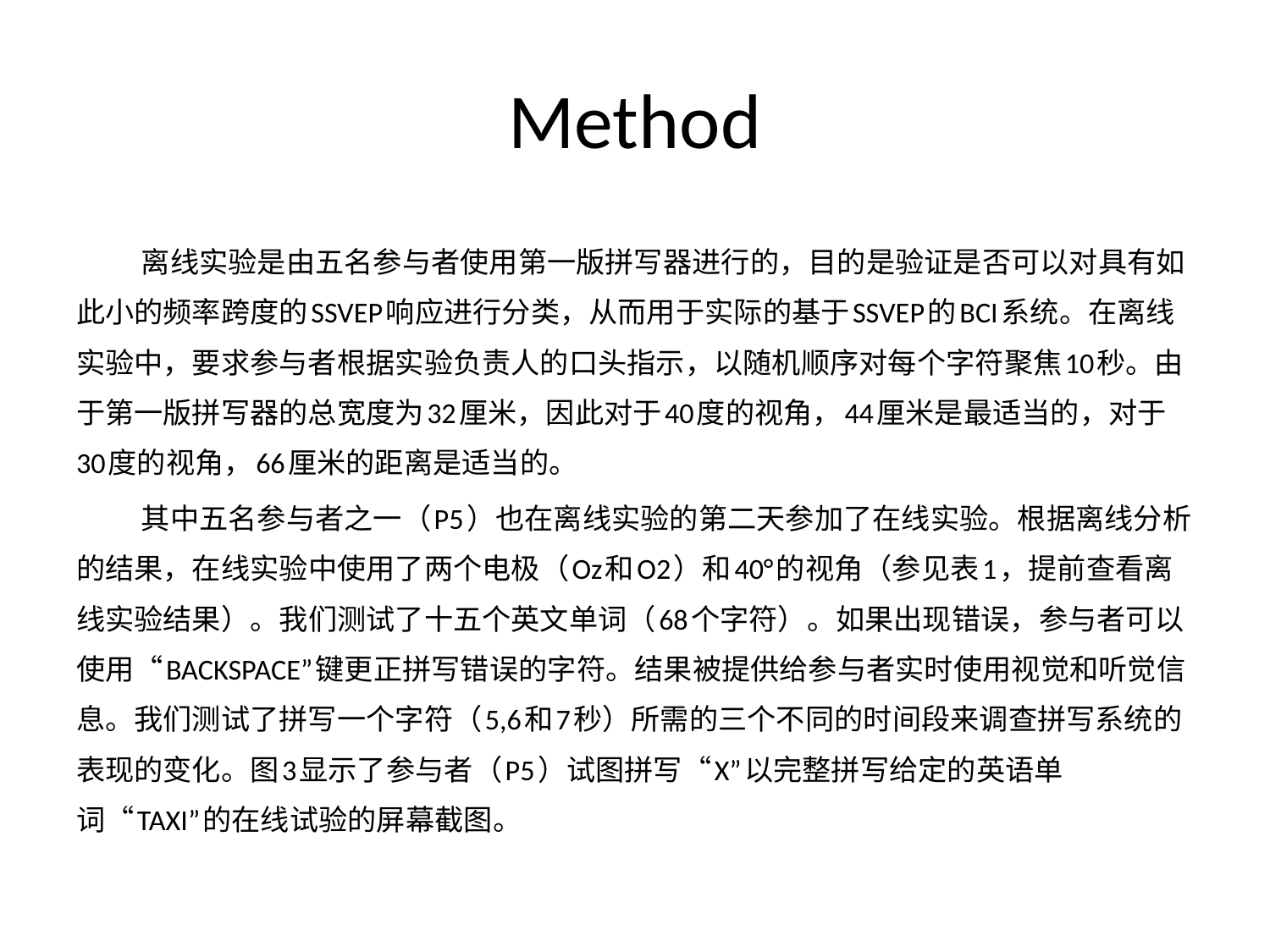

# Method
离线实验是由五名参与者使用第一版拼写器进行的，目的是验证是否可以对具有如此小的频率跨度的SSVEP响应进行分类，从而用于实际的基于SSVEP的BCI系统。在离线实验中，要求参与者根据实验负责人的口头指示，以随机顺序对每个字符聚焦10秒。由于第一版拼写器的总宽度为32厘米，因此对于40度的视角，44厘米是最适当的，对于30度的视角，66厘米的距离是适当的。
其中五名参与者之一（P5）也在离线实验的第二天参加了在线实验。根据离线分析的结果，在线实验中使用了两个电极（Oz和O2）和40°的视角（参见表1，提前查看离线实验结果）。我们测试了十五个英文单词（68个字符）。如果出现错误，参与者可以使用“BACKSPACE”键更正拼写错误的字符。结果被提供给参与者实时使用视觉和听觉信息。我们测试了拼写一个字符（5,6和7秒）所需的三个不同的时间段来调查拼写系统的表现的变化。图3显示了参与者（P5）试图拼写“X”以完整拼写给定的英语单词“TAXI”的在线试验的屏幕截图。